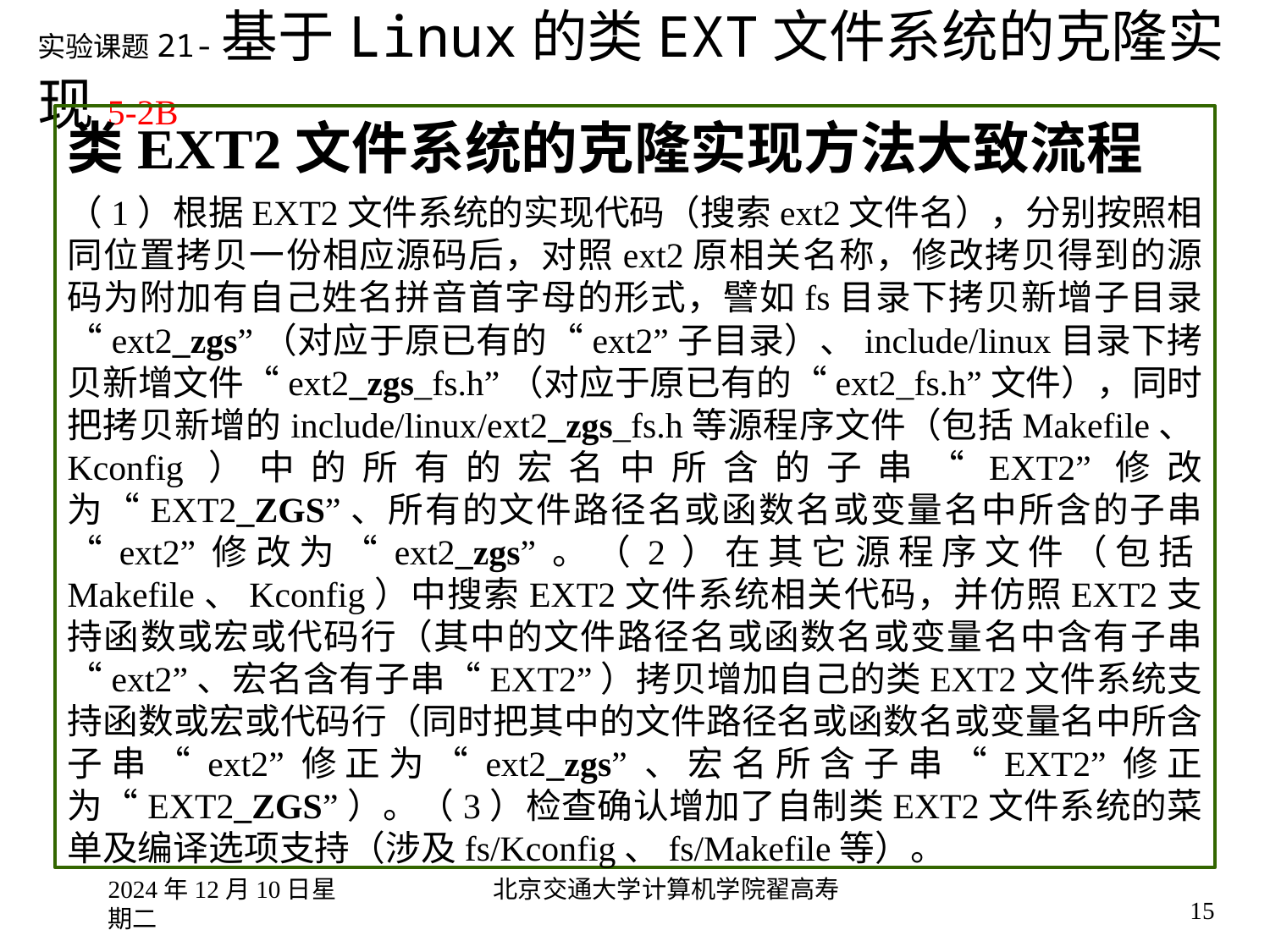

# 实验课题21-基于Linux的类EXT文件系统的克隆实现5-2B
类EXT2文件系统的克隆实现方法大致流程
（1）根据EXT2文件系统的实现代码（搜索ext2文件名），分别按照相同位置拷贝一份相应源码后，对照ext2原相关名称，修改拷贝得到的源码为附加有自己姓名拼音首字母的形式，譬如fs目录下拷贝新增子目录“ext2_zgs”（对应于原已有的“ext2”子目录）、include/linux目录下拷贝新增文件“ext2_zgs_fs.h”（对应于原已有的“ext2_fs.h”文件），同时把拷贝新增的include/linux/ext2_zgs_fs.h等源程序文件（包括Makefile、Kconfig）中的所有的宏名中所含的子串“EXT2”修改为“EXT2_ZGS”、所有的文件路径名或函数名或变量名中所含的子串“ext2”修改为“ext2_zgs”。（2）在其它源程序文件（包括Makefile、Kconfig）中搜索EXT2文件系统相关代码，并仿照EXT2支持函数或宏或代码行（其中的文件路径名或函数名或变量名中含有子串“ext2”、宏名含有子串“EXT2”）拷贝增加自己的类EXT2文件系统支持函数或宏或代码行（同时把其中的文件路径名或函数名或变量名中所含子串“ext2”修正为“ext2_zgs”、宏名所含子串“EXT2”修正为“EXT2_ZGS”）。（3）检查确认增加了自制类EXT2文件系统的菜单及编译选项支持（涉及fs/Kconfig、fs/Makefile等）。
2024年12月10日星期二
北京交通大学计算机学院翟高寿
15